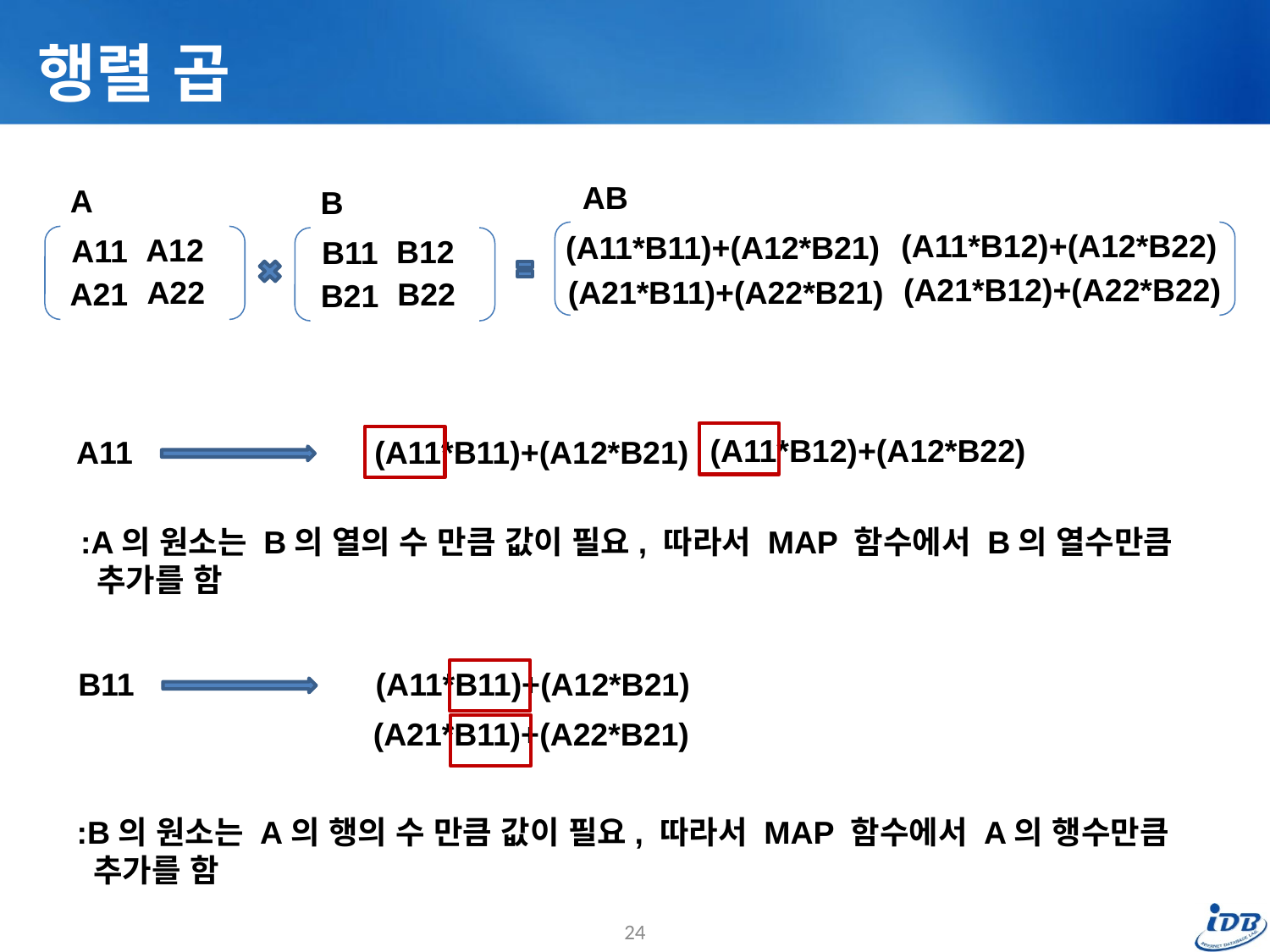

# 행렬 곱
AB
A
B
(A11*B12)+(A12*B22)
(A11*B11)+(A12*B21)

A12
A11
B12

B11

(A21*B12)+(A22*B22)
(A21*B11)+(A22*B21)
A22
B22
A21
B21

(A11*B12)+(A12*B22)
A11
(A11*B11)+(A12*B21)

:A의 원소는 B의 열의 수 만큼 값이 필요, 따라서 MAP 함수에서 B의 열수만큼
 추가를 함
B11
(A11*B11)+(A12*B21)

(A21*B11)+(A22*B21)

:B의 원소는 A의 행의 수 만큼 값이 필요, 따라서 MAP 함수에서 A의 행수만큼
 추가를 함
24